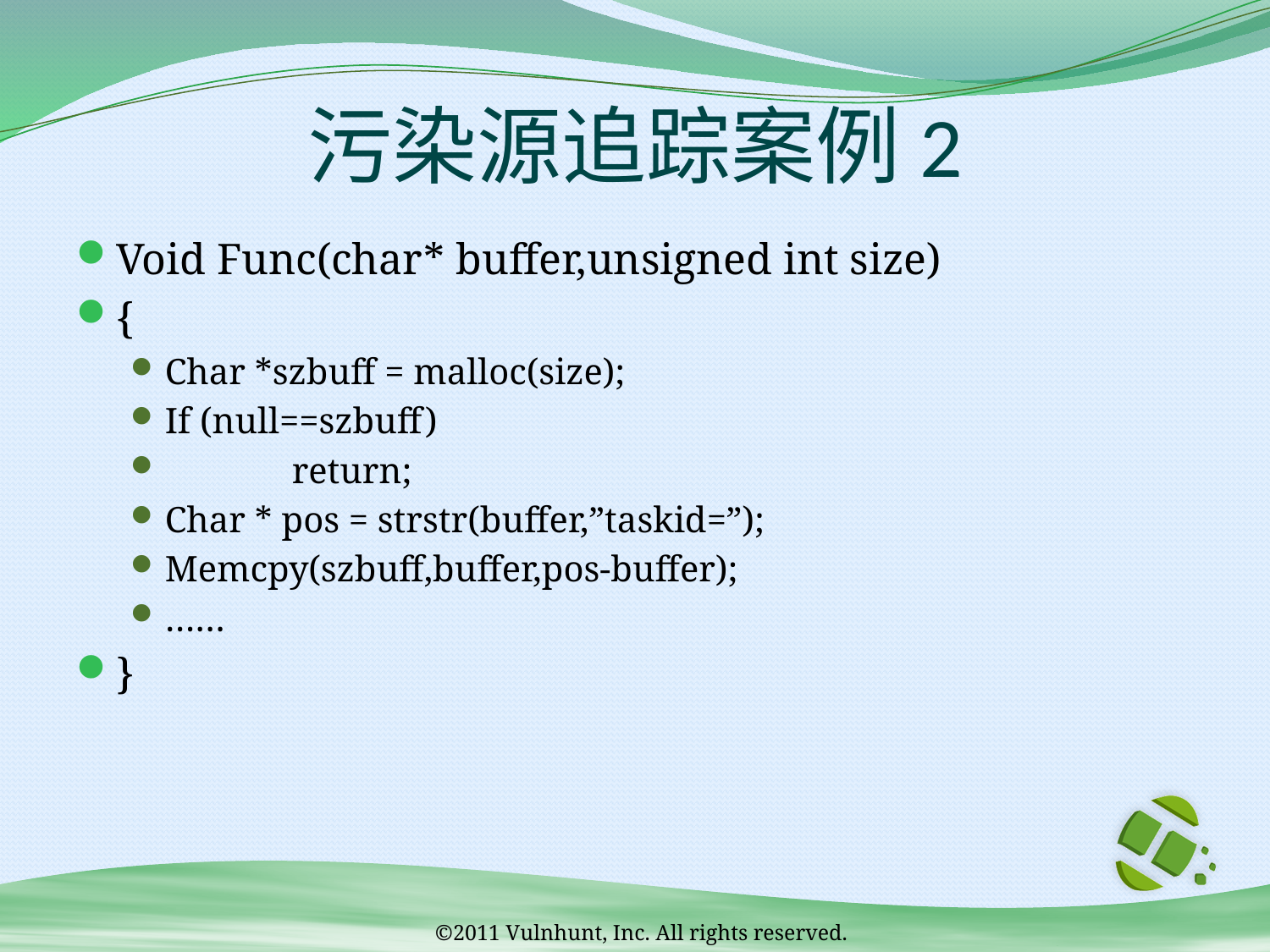

# 污染源追踪案例2
Void Func(char* buffer,unsigned int size)
{
Char *szbuff = malloc(size);
If (null==szbuff)
 	return;
Char * pos = strstr(buffer,”taskid=”);
Memcpy(szbuff,buffer,pos-buffer);
……
}